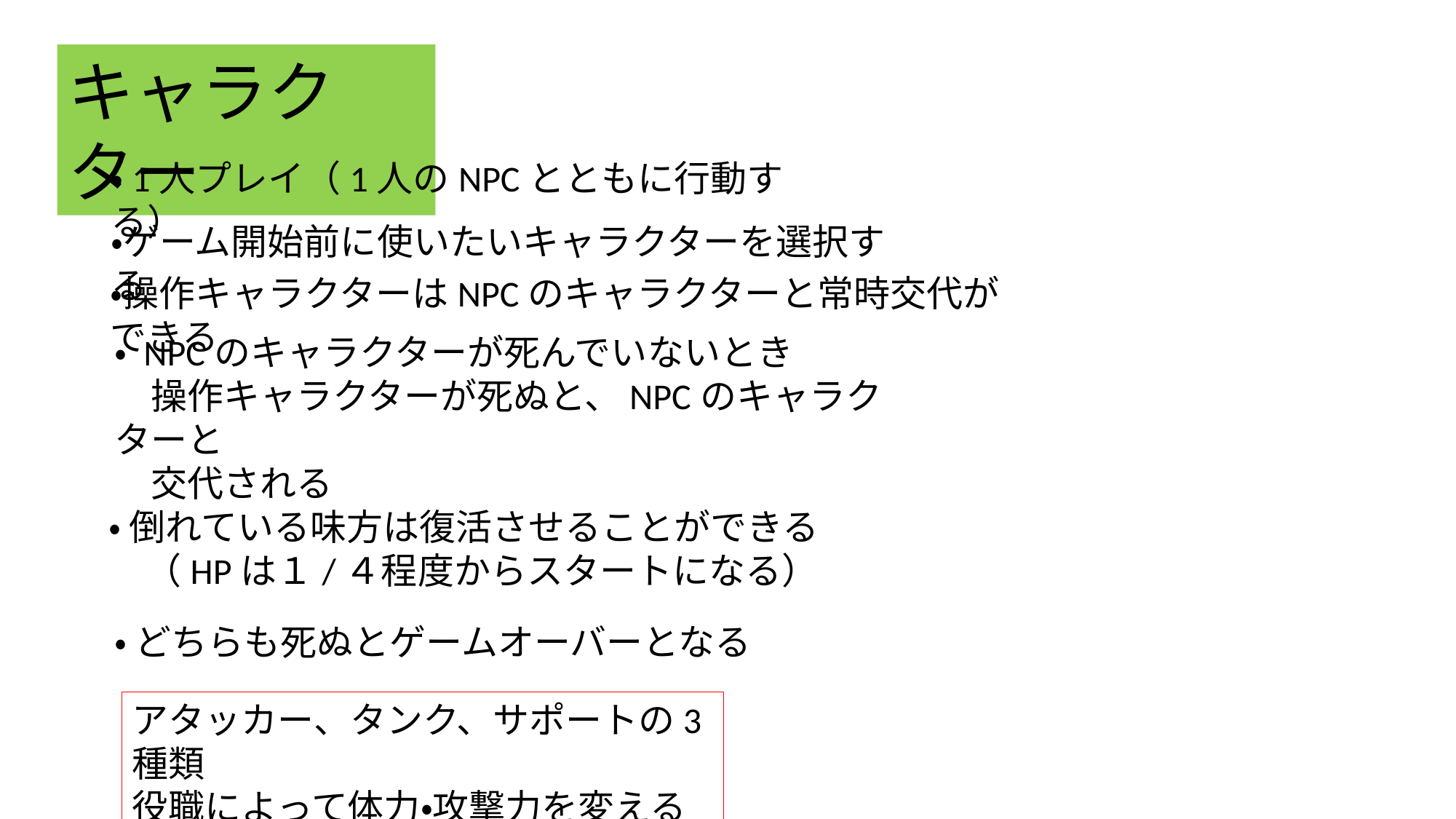

キャラクター
・1人プレイ（1人のNPCとともに行動する）
・ゲーム開始前に使いたいキャラクターを選択する
・操作キャラクターはNPCのキャラクターと常時交代ができる
・ NPCのキャラクターが死んでいないとき
　操作キャラクターが死ぬと、NPCのキャラクターと
　交代される
・ 倒れている味方は復活させることができる
　（HPは１/４程度からスタートになる）
・ どちらも死ぬとゲームオーバーとなる
アタッカー、タンク、サポートの3種類
役職によって体力・攻撃力を変える